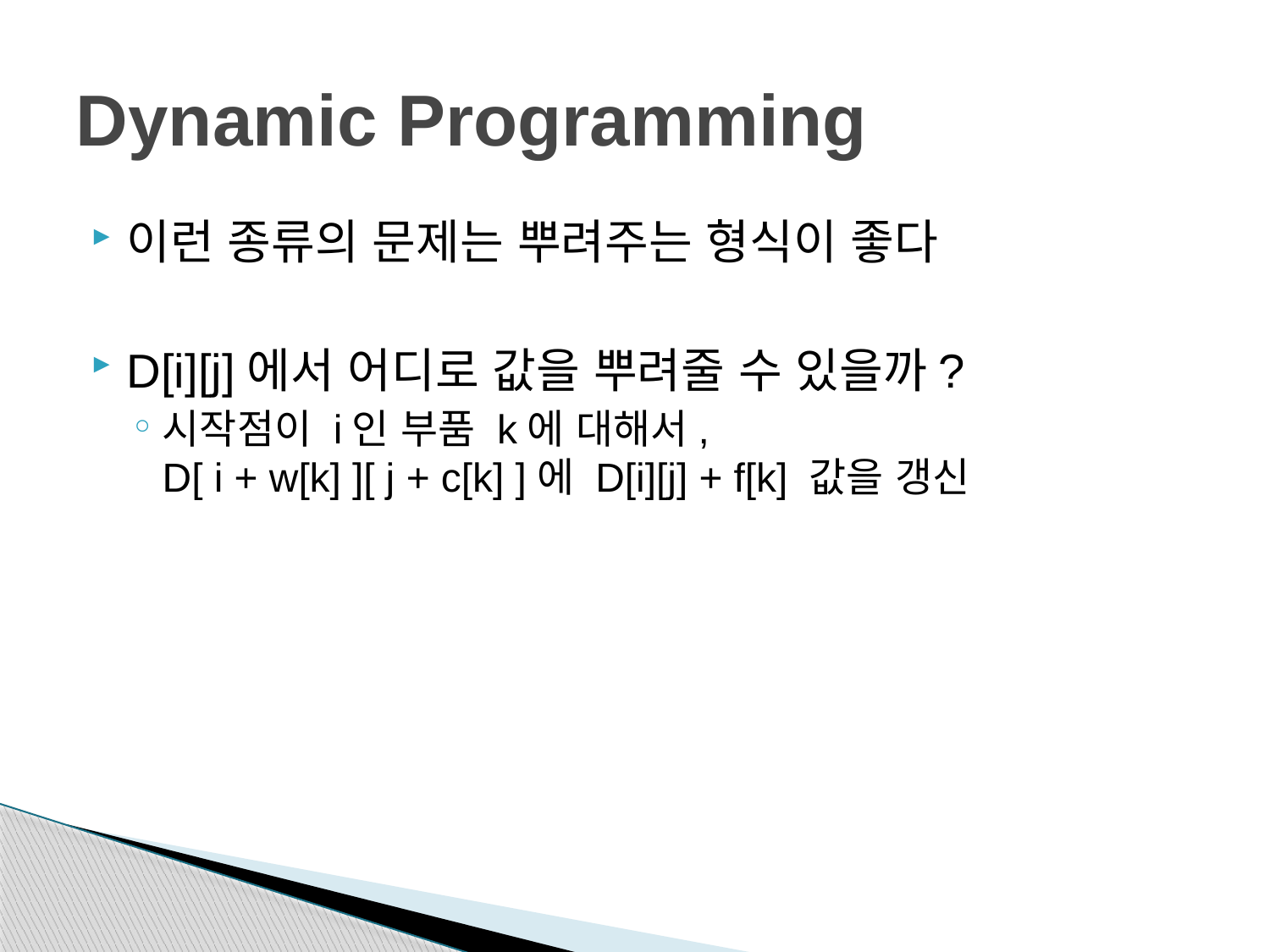

# Dynamic Programming
이런 종류의 문제는 뿌려주는 형식이 좋다

D[i][j]에서 어디로 값을 뿌려줄 수 있을까?
시작점이 i인 부품 k에 대해서,
D[ i + w[k] ][ j + c[k] ]에 D[i][j] + f[k] 값을 갱신